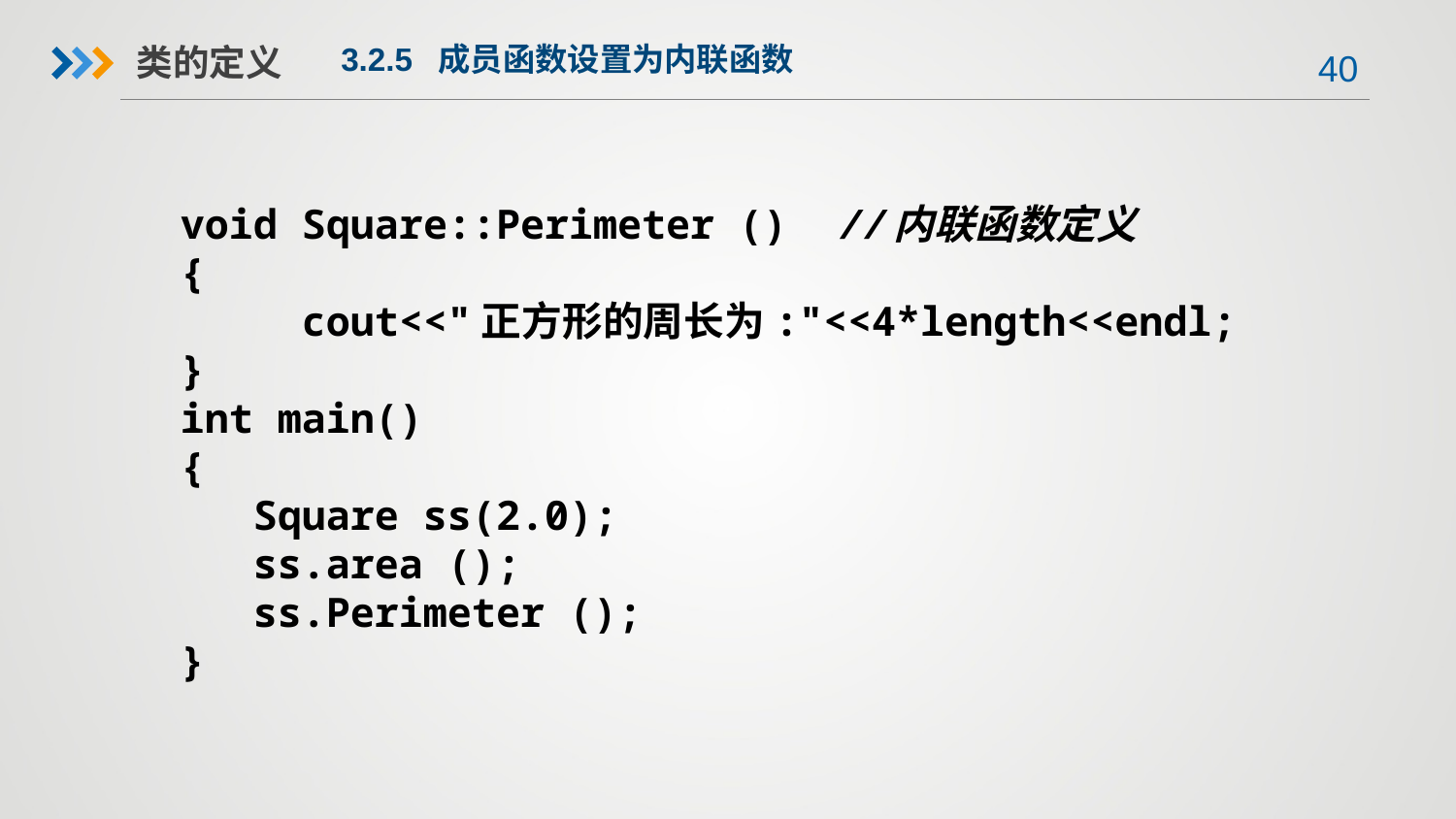

类的定义
3.2.5  成员函数设置为内联函数
void Square::Perimeter ()  //内联函数定义
{
     cout<<"正方形的周长为:"<<4*length<<endl;
}
int main()
{
   Square ss(2.0);
   ss.area ();
   ss.Perimeter ();
}